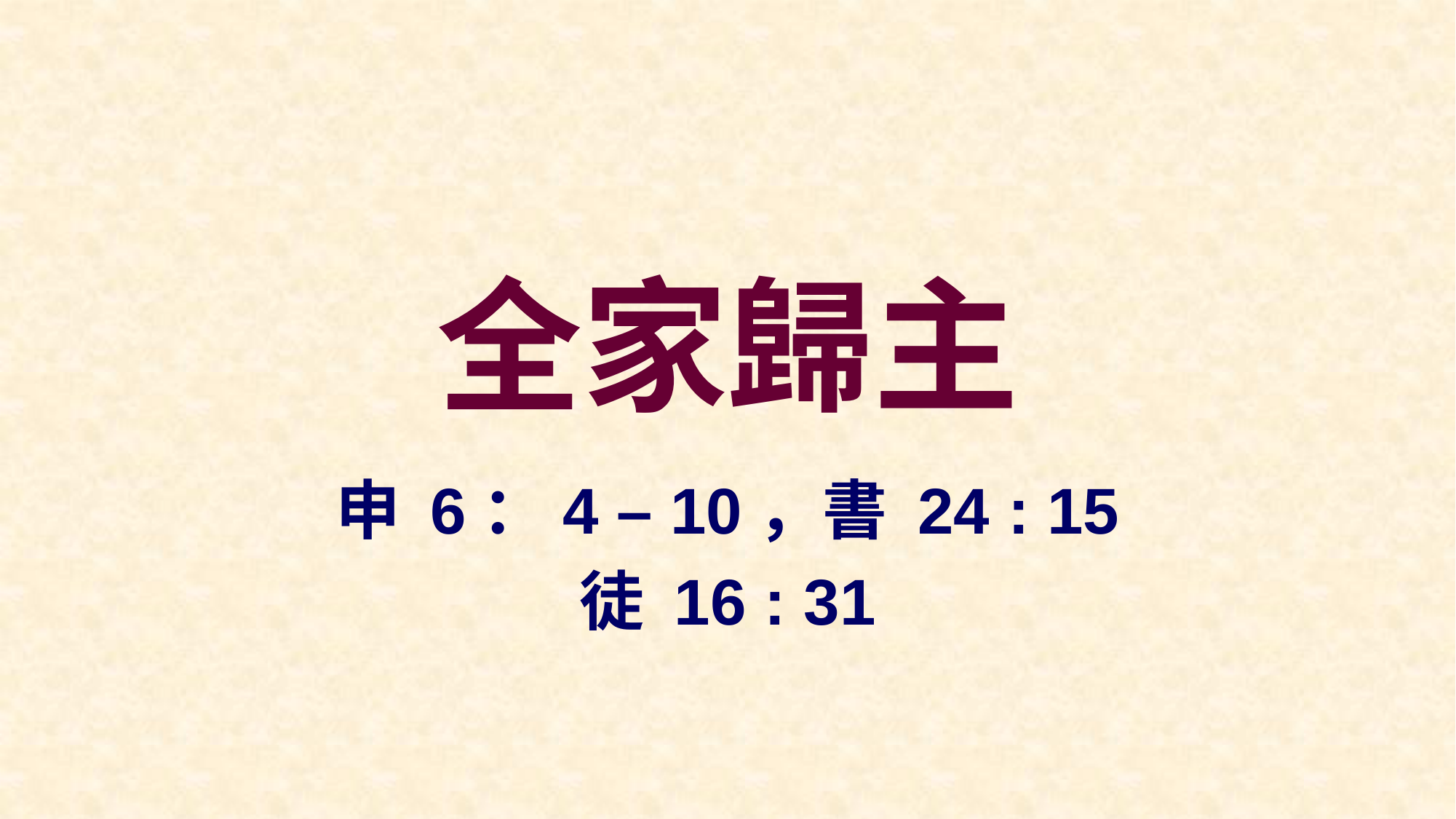

# 全家歸主
申 6：4 – 10，書 24 : 15
徒 16 : 31